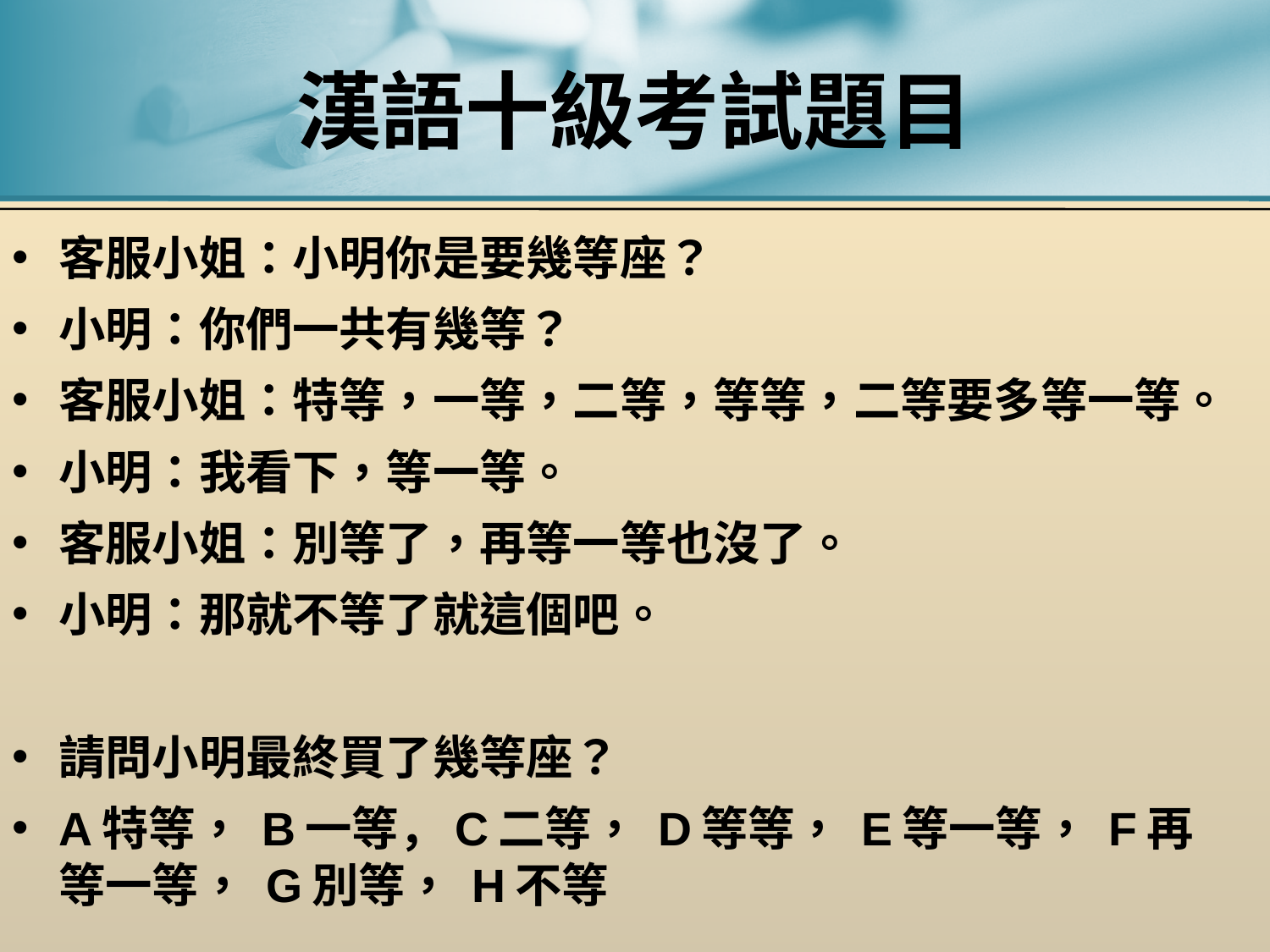

# 漢語十級考試題目
客服小姐：小明你是要幾等座？
小明：你們一共有幾等？
客服小姐：特等，一等，二等，等等，二等要多等一等。
小明：我看下，等一等。
客服小姐：別等了，再等一等也沒了。
小明：那就不等了就這個吧。

請問小明最終買了幾等座？
A特等， B一等，C二等， D等等， E等一等， F再等一等， G別等， H不等